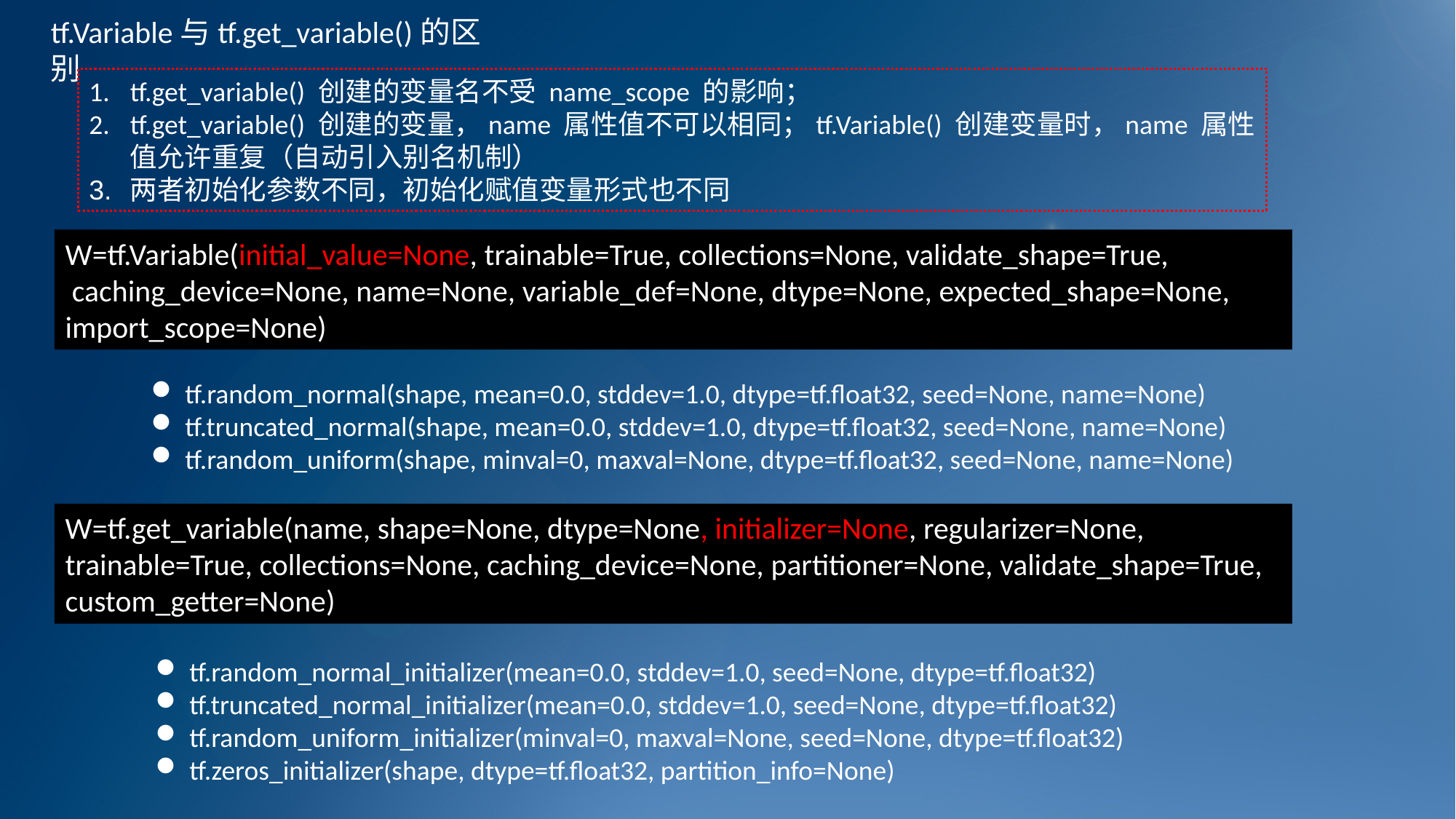

tf.Variable与tf.get_variable()的区别
tf.get_variable() 创建的变量名不受 name_scope 的影响；
tf.get_variable() 创建的变量，name 属性值不可以相同；tf.Variable() 创建变量时，name 属性值允许重复（自动引入别名机制）
两者初始化参数不同，初始化赋值变量形式也不同
W=tf.Variable(initial_value=None, trainable=True, collections=None, validate_shape=True,
 caching_device=None, name=None, variable_def=None, dtype=None, expected_shape=None, import_scope=None)
tf.random_normal(shape, mean=0.0, stddev=1.0, dtype=tf.float32, seed=None, name=None)
tf.truncated_normal(shape, mean=0.0, stddev=1.0, dtype=tf.float32, seed=None, name=None)
tf.random_uniform(shape, minval=0, maxval=None, dtype=tf.float32, seed=None, name=None)
W=tf.get_variable(name, shape=None, dtype=None, initializer=None, regularizer=None, trainable=True, collections=None, caching_device=None, partitioner=None, validate_shape=True, custom_getter=None)
tf.random_normal_initializer(mean=0.0, stddev=1.0, seed=None, dtype=tf.float32)
tf.truncated_normal_initializer(mean=0.0, stddev=1.0, seed=None, dtype=tf.float32)
tf.random_uniform_initializer(minval=0, maxval=None, seed=None, dtype=tf.float32)
tf.zeros_initializer(shape, dtype=tf.float32, partition_info=None)